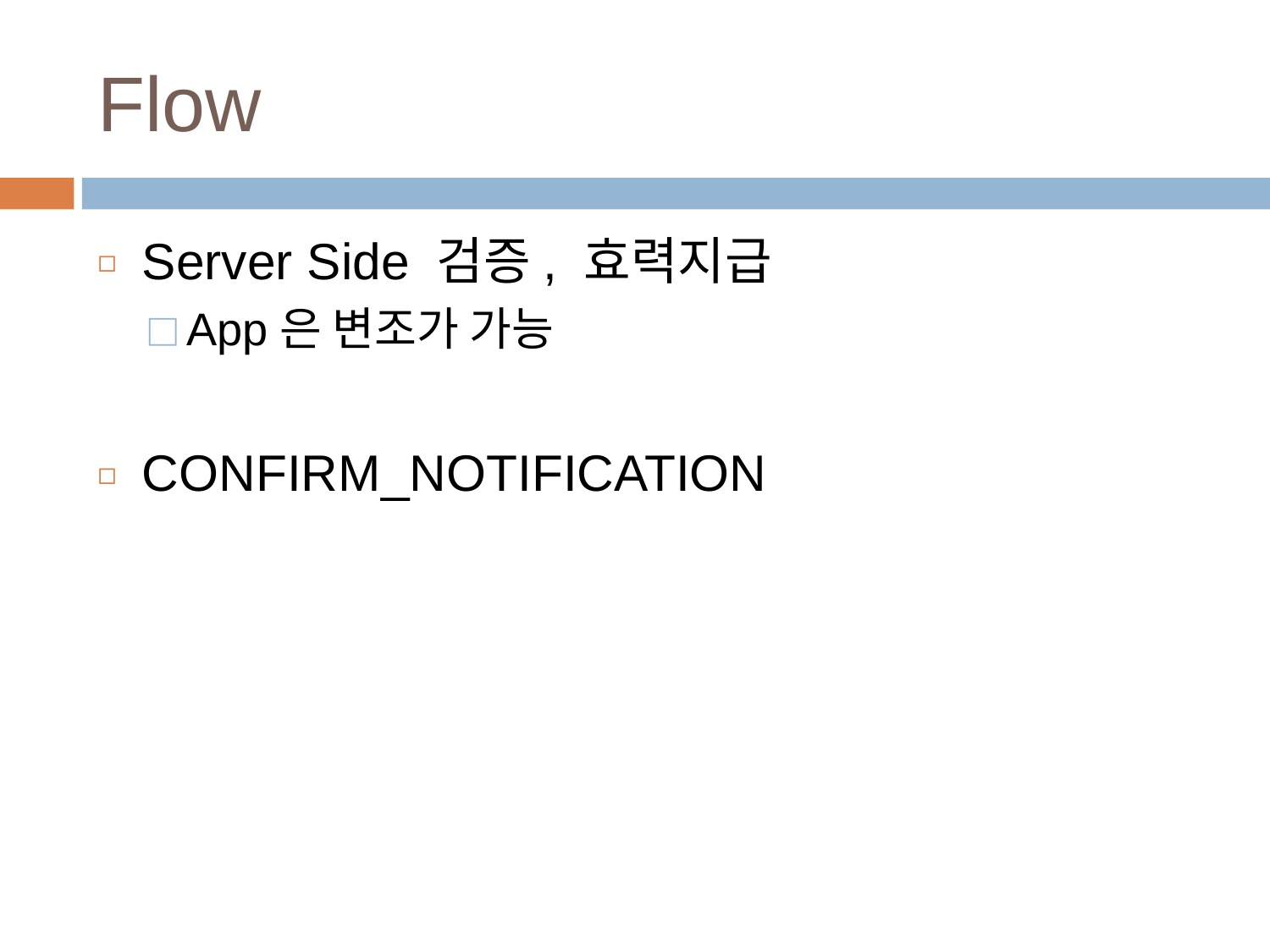

# Flow
Server Side 검증, 효력지급
App은 변조가 가능

CONFIRM_NOTIFICATION